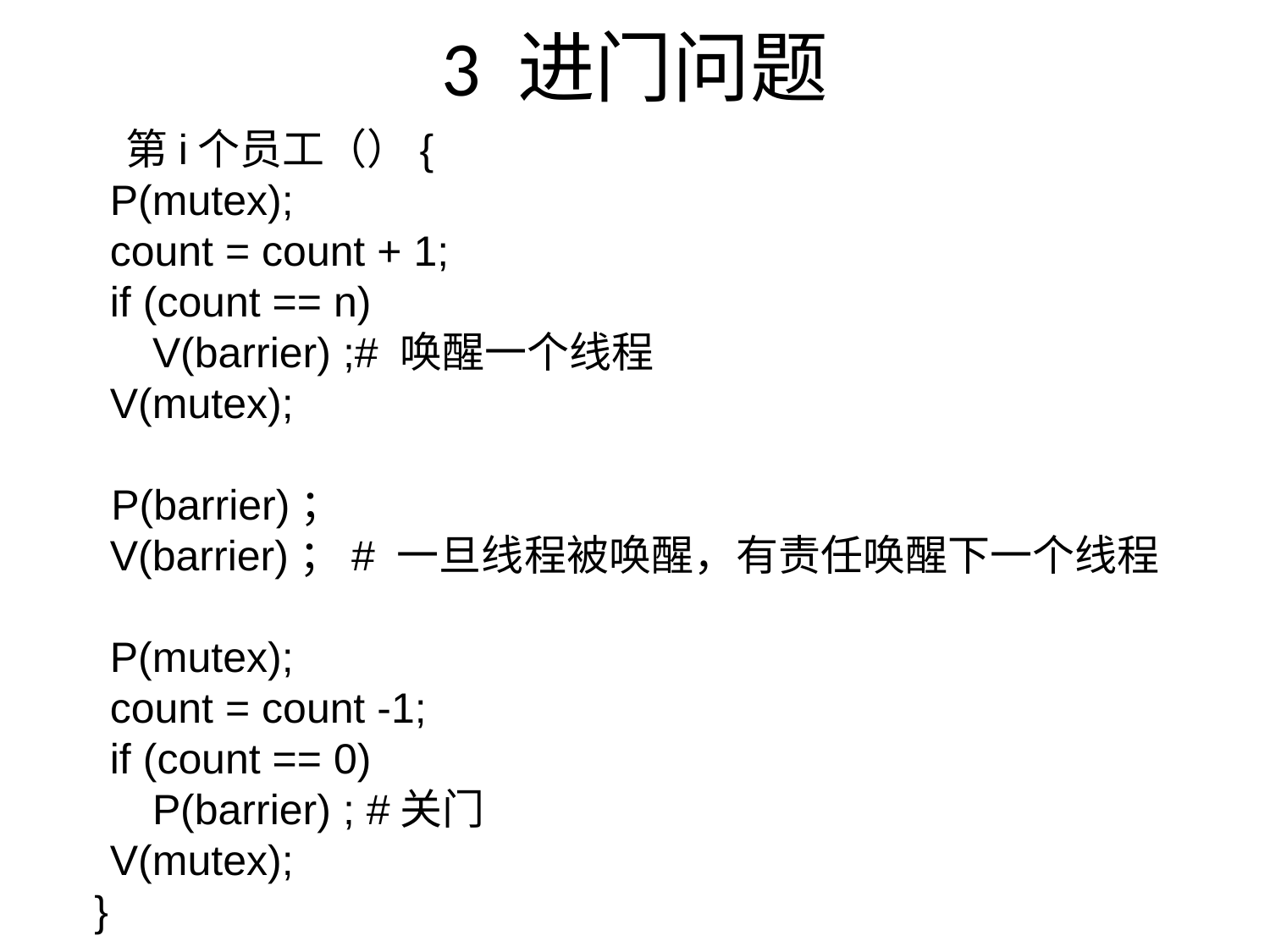

# 3 进门问题
第i个员工（）{
P(mutex);
count = count + 1;
if (count == n)
V(barrier) ;# 唤醒一个线程
V(mutex);

 P(barrier)；
V(barrier)；# 一旦线程被唤醒，有责任唤醒下一个线程

P(mutex);
count = count -1;
if (count == 0)
P(barrier) ; #关门
V(mutex);
}